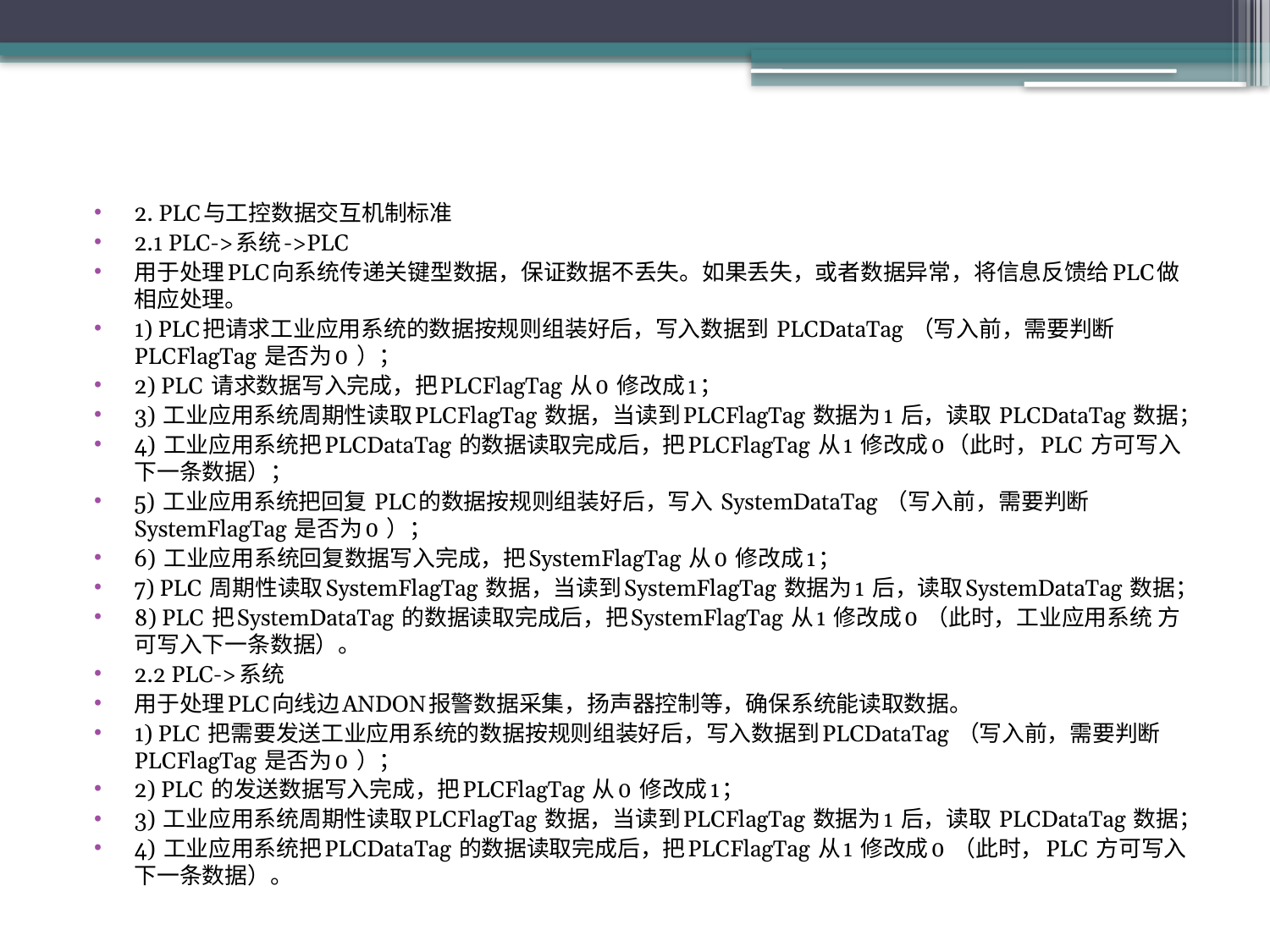

2. PLC与工控数据交互机制标准
2.1 PLC->系统->PLC
用于处理PLC向系统传递关键型数据，保证数据不丢失。如果丢失，或者数据异常，将信息反馈给PLC做相应处理。
1) PLC把请求工业应用系统的数据按规则组装好后，写入数据到 PLCDataTag （写入前，需要判断PLCFlagTag 是否为0 ）；
2) PLC 请求数据写入完成，把PLCFlagTag 从0 修改成1；
3) 工业应用系统周期性读取PLCFlagTag 数据，当读到PLCFlagTag 数据为1 后，读取 PLCDataTag 数据；
4) 工业应用系统把PLCDataTag 的数据读取完成后，把PLCFlagTag 从1 修改成0（此时，PLC 方可写入下一条数据）；
5) 工业应用系统把回复 PLC的数据按规则组装好后，写入 SystemDataTag （写入前，需要判断 SystemFlagTag 是否为0 ）；
6) 工业应用系统回复数据写入完成，把SystemFlagTag 从0 修改成1；
7) PLC 周期性读取SystemFlagTag 数据，当读到SystemFlagTag 数据为1 后，读取SystemDataTag 数据；
8) PLC 把SystemDataTag 的数据读取完成后，把SystemFlagTag 从1 修改成0 （此时，工业应用系统 方可写入下一条数据）。
2.2 PLC->系统
用于处理PLC向线边ANDON报警数据采集，扬声器控制等，确保系统能读取数据。
1) PLC 把需要发送工业应用系统的数据按规则组装好后，写入数据到PLCDataTag （写入前，需要判断PLCFlagTag 是否为0 ）；
2) PLC 的发送数据写入完成，把PLCFlagTag 从0 修改成1；
3) 工业应用系统周期性读取PLCFlagTag 数据，当读到PLCFlagTag 数据为1 后，读取 PLCDataTag 数据；
4) 工业应用系统把PLCDataTag 的数据读取完成后，把PLCFlagTag 从1 修改成0 （此时，PLC 方可写入下一条数据）。